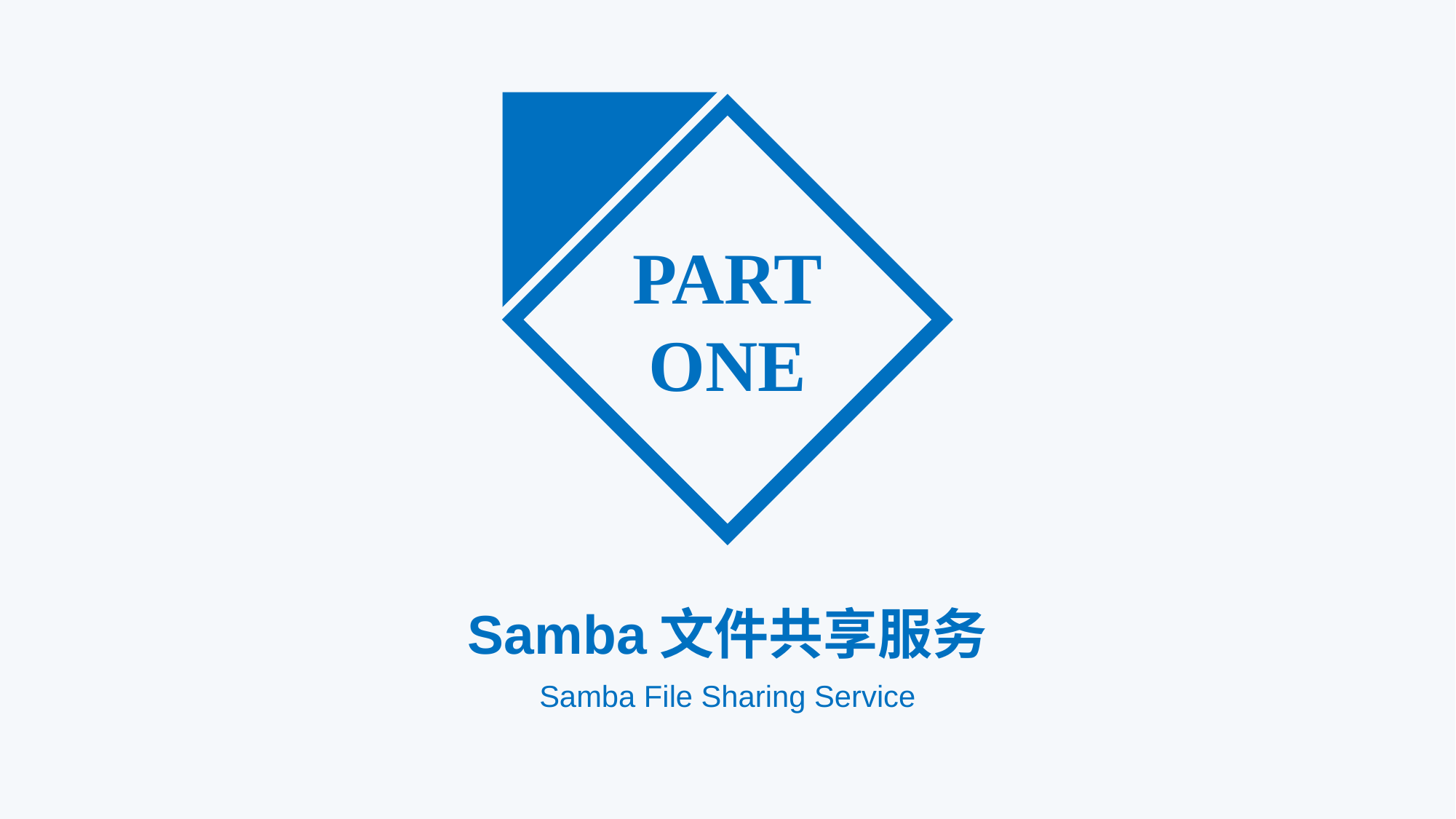

PART
ONE
Samba文件共享服务
Samba File Sharing Service